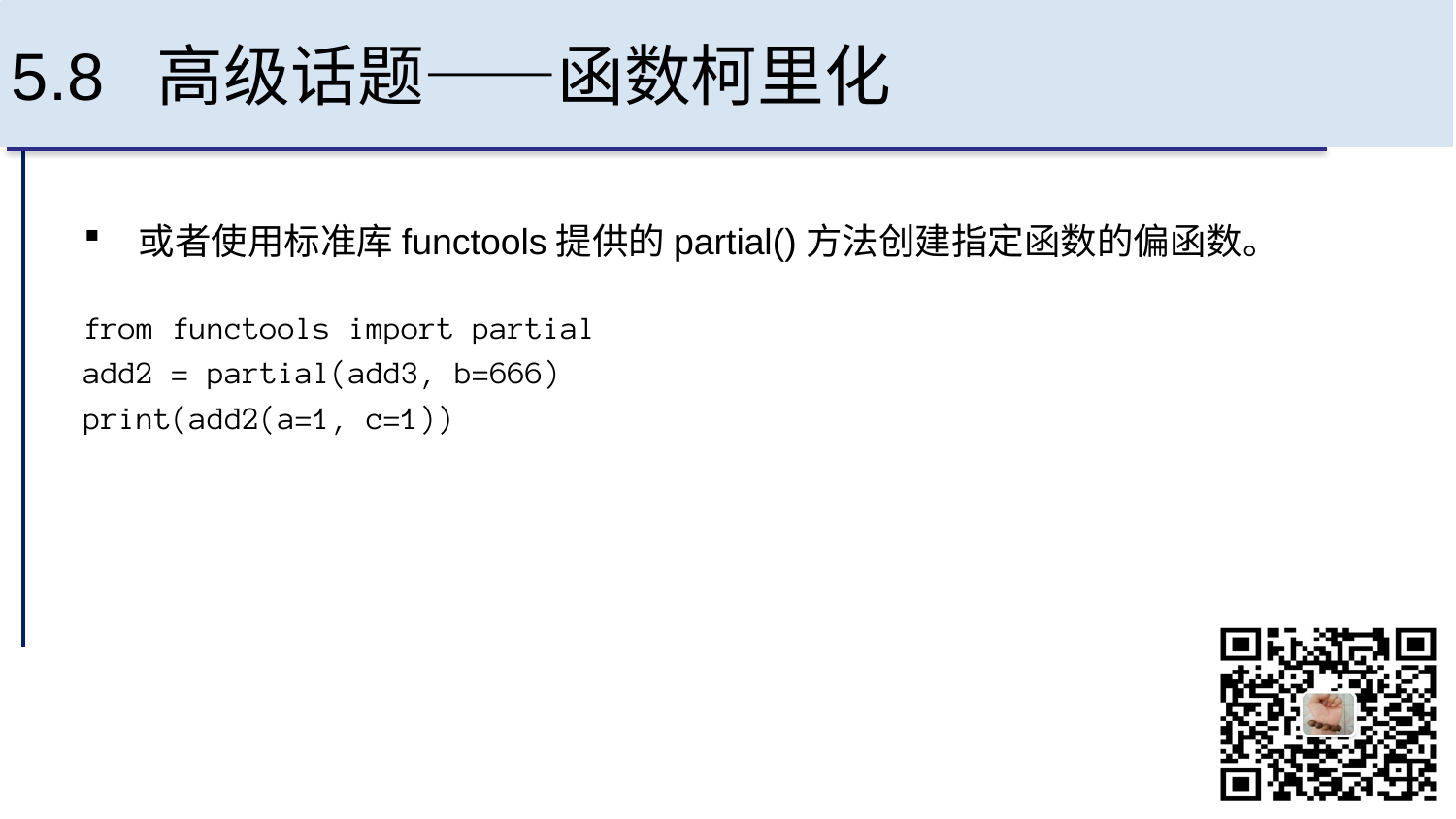

# 5.8  高级话题——函数柯里化
或者使用标准库functools提供的partial()方法创建指定函数的偏函数。

from functools import partial
add2 = partial(add3, b=666)
print(add2(a=1, c=1))